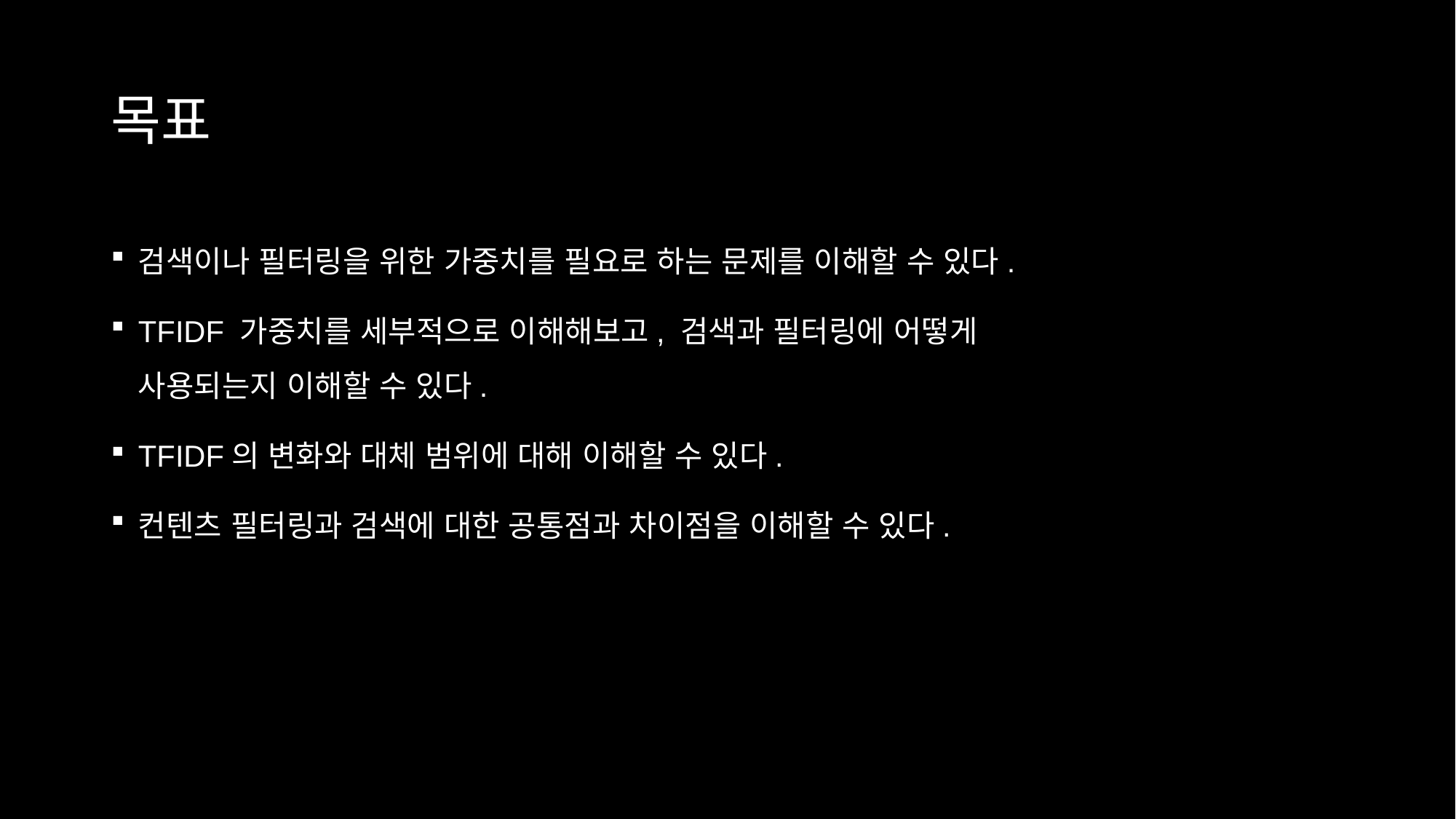

# 목표
검색이나 필터링을 위한 가중치를 필요로 하는 문제를 이해할 수 있다.
TFIDF 가중치를 세부적으로 이해해보고, 검색과 필터링에 어떻게 사용되는지 이해할 수 있다.
TFIDF의 변화와 대체 범위에 대해 이해할 수 있다.
컨텐츠 필터링과 검색에 대한 공통점과 차이점을 이해할 수 있다.